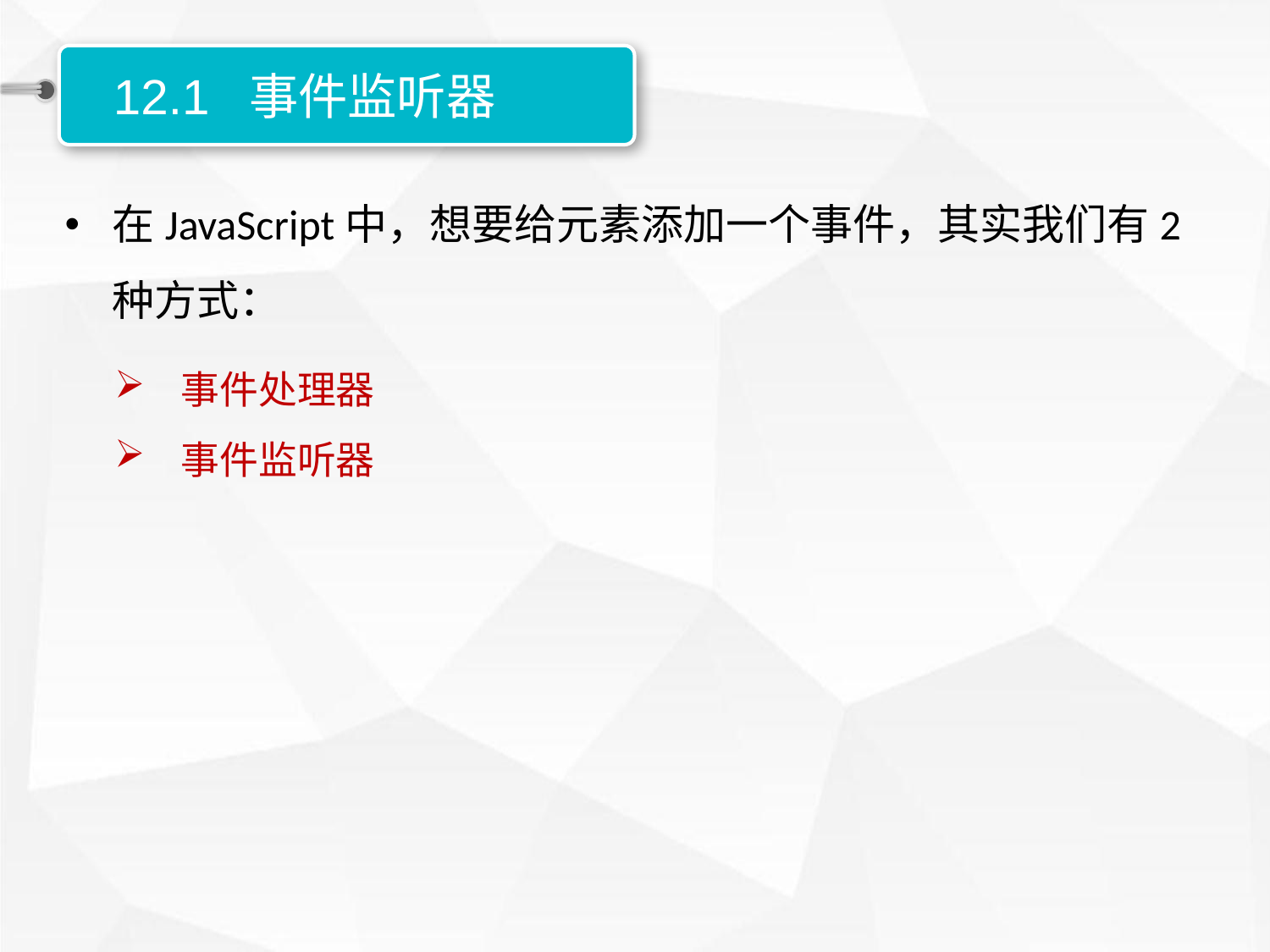

12.1  事件监听器

在JavaScript中，想要给元素添加一个事件，其实我们有2种方式：
  事件处理器
  事件监听器